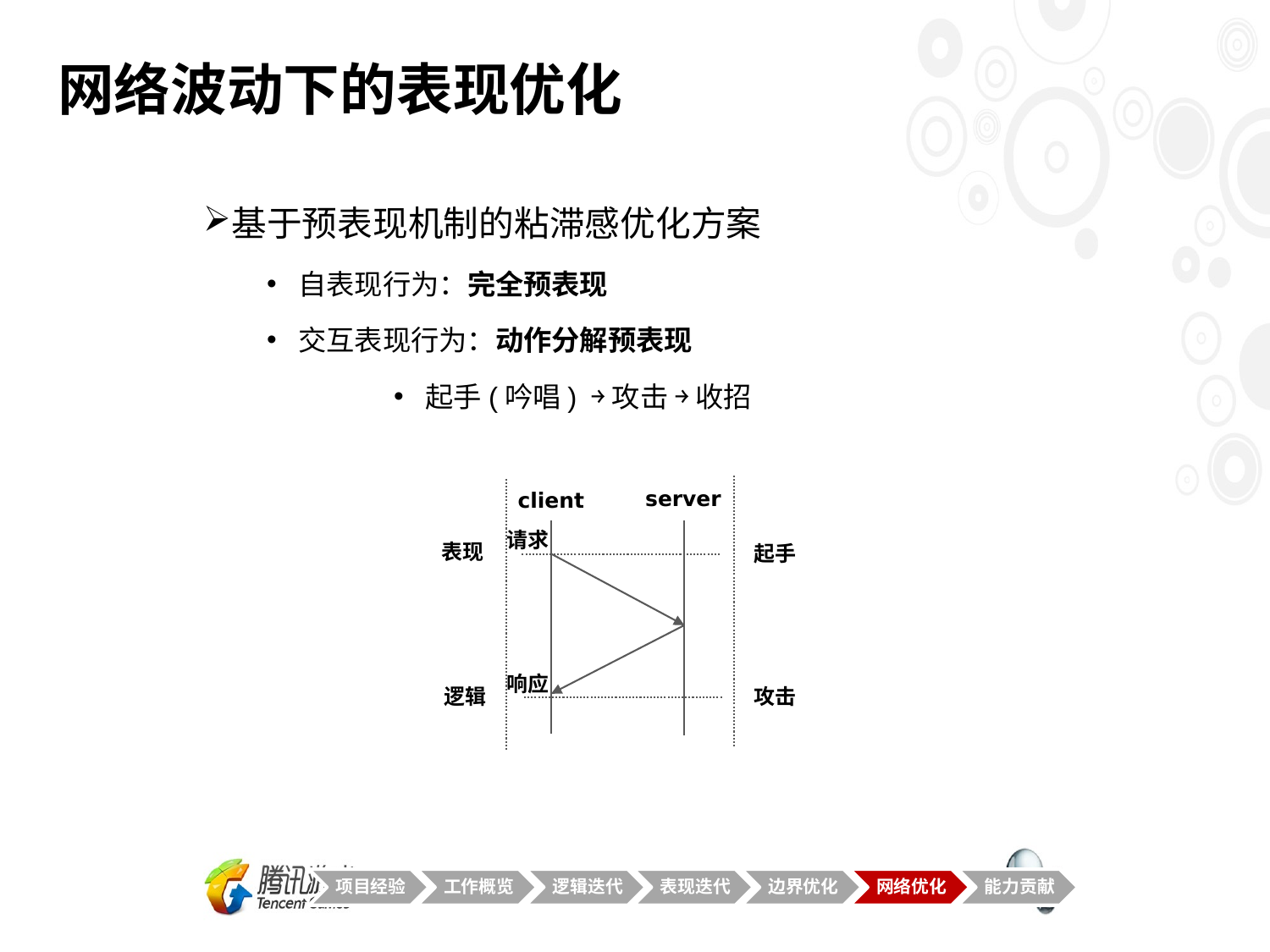

# 网络波动下的表现优化
基于预表现机制的粘滞感优化方案
自表现行为：完全预表现
交互表现行为：动作分解预表现
起手(吟唱) ￫ 攻击 ￫ 收招
server
client
请求
表现
起手
响应
逻辑
攻击
项目经验
工作概览
逻辑迭代
表现迭代
边界优化
网络优化
能力贡献